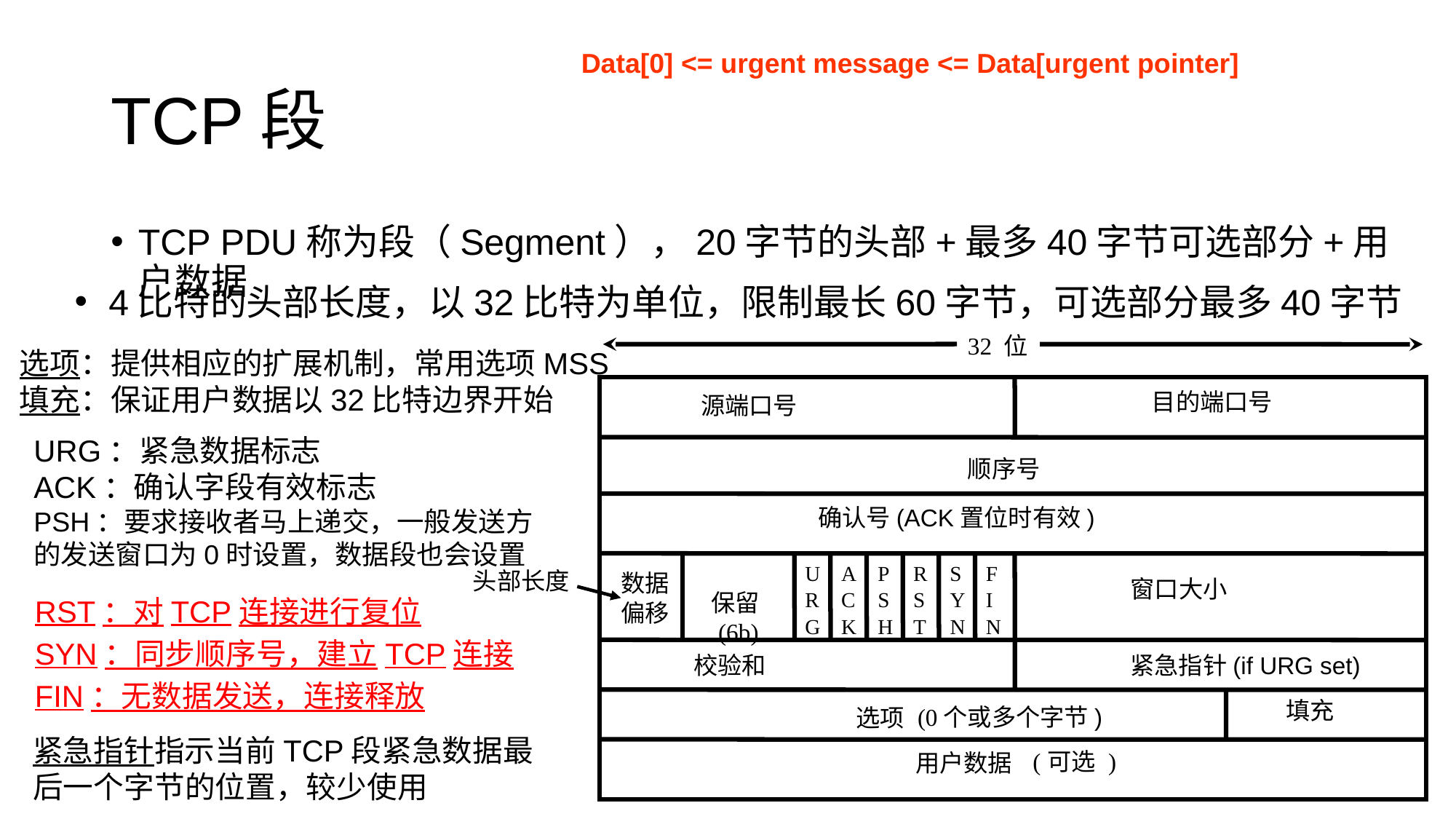

Data[0] <= urgent message <= Data[urgent pointer]
# TCP段
TCP PDU称为段（Segment），20字节的头部+最多40字节可选部分+用户数据

4比特的头部长度，以32比特为单位，限制最长60字节，可选部分最多40字节

32
位

目的端口号
源端口号

顺序号

确认号(ACK置位时有效)

保留(6b)

头部长度
U
A
P
R
S
F

数据
窗口大小

R
C
S
S
Y
I
偏移
G
K
H
T
N
N

校验和
紧急指针(if URG set)

填充
(0个或多个字节)
选项

(
可选
)
用户数据
选项：提供相应的扩展机制，常用选项MSS
填充：保证用户数据以32比特边界开始
URG：紧急数据标志
ACK：确认字段有效标志
PSH：要求接收者马上递交，一般发送方的发送窗口为0时设置，数据段也会设置
RST：对TCP连接进行复位
SYN：同步顺序号，建立TCP连接
FIN：无数据发送，连接释放

紧急指针指示当前TCP段紧急数据最后一个字节的位置，较少使用